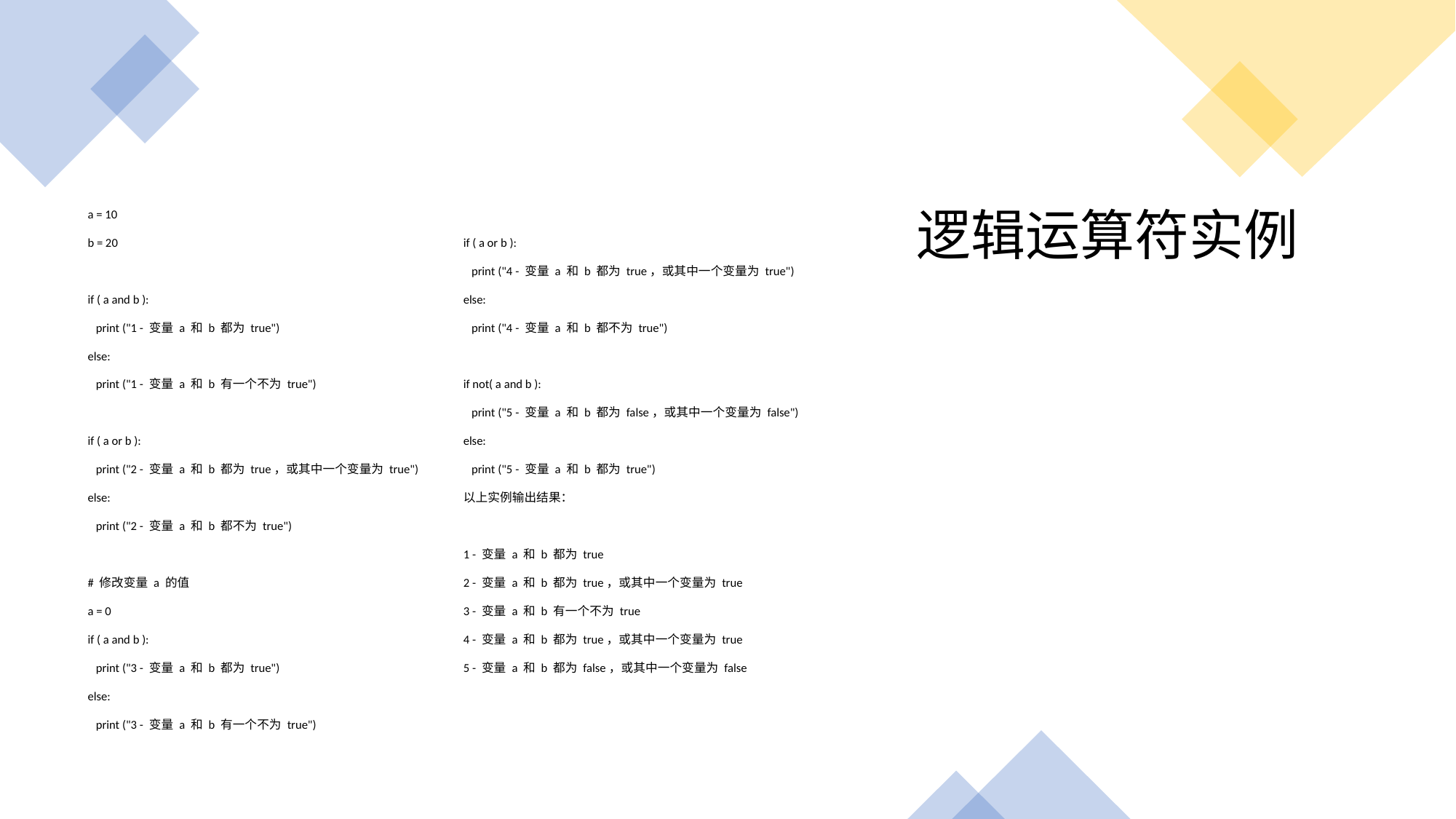

a = 10
b = 20

if ( a and b ):
   print ("1 - 变量 a 和 b 都为 true")
else:
   print ("1 - 变量 a 和 b 有一个不为 true")

if ( a or b ):
   print ("2 - 变量 a 和 b 都为 true，或其中一个变量为 true")
else:
   print ("2 - 变量 a 和 b 都不为 true")

# 修改变量 a 的值
a = 0
if ( a and b ):
   print ("3 - 变量 a 和 b 都为 true")
else:
   print ("3 - 变量 a 和 b 有一个不为 true")

if ( a or b ):
   print ("4 - 变量 a 和 b 都为 true，或其中一个变量为 true")
else:
   print ("4 - 变量 a 和 b 都不为 true")

if not( a and b ):
   print ("5 - 变量 a 和 b 都为 false，或其中一个变量为 false")
else:
   print ("5 - 变量 a 和 b 都为 true")
以上实例输出结果：

1 - 变量 a 和 b 都为 true
2 - 变量 a 和 b 都为 true，或其中一个变量为 true
3 - 变量 a 和 b 有一个不为 true
4 - 变量 a 和 b 都为 true，或其中一个变量为 true
5 - 变量 a 和 b 都为 false，或其中一个变量为 false
# 逻辑运算符实例